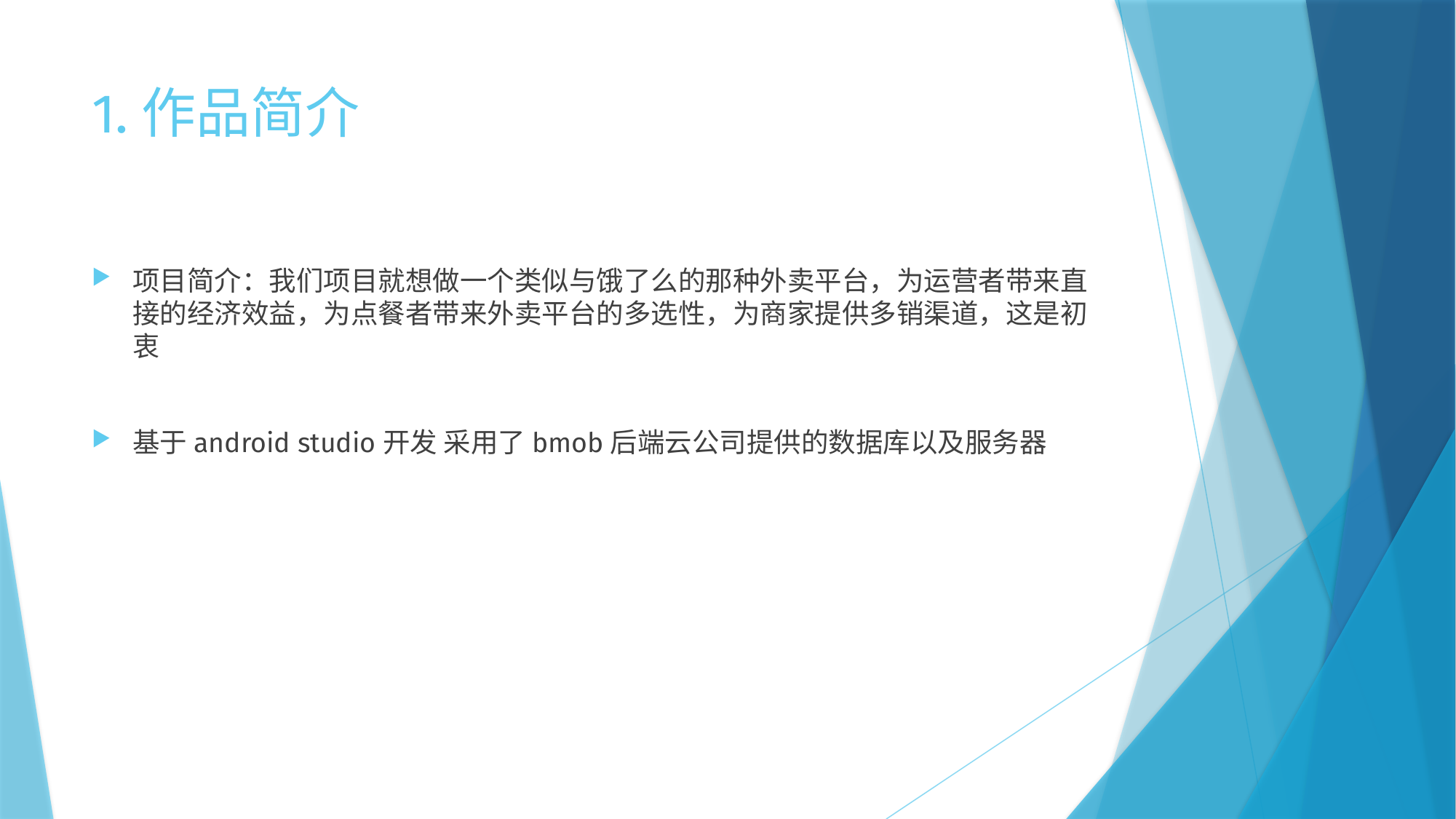

# 1.作品简介
项目简介：我们项目就想做一个类似与饿了么的那种外卖平台，为运营者带来直接的经济效益，为点餐者带来外卖平台的多选性，为商家提供多销渠道，这是初衷

基于android studio开发 采用了bmob后端云公司提供的数据库以及服务器